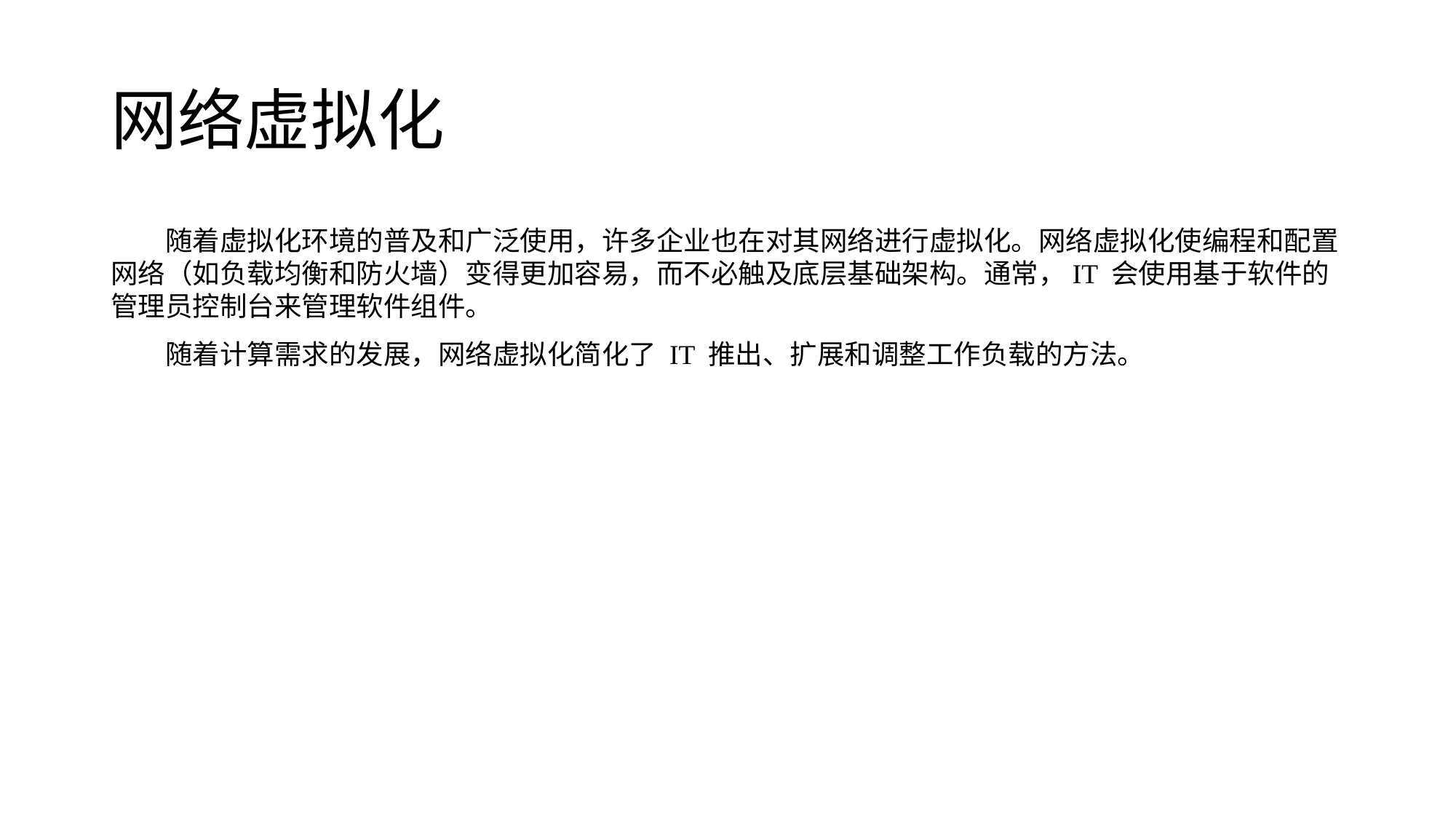

# 网络虚拟化
随着虚拟化环境的普及和广泛使用，许多企业也在对其网络进行虚拟化。网络虚拟化使编程和配置网络（如负载均衡和防火墙）变得更加容易，而不必触及底层基础架构。通常，IT 会使用基于软件的管理员控制台来管理软件组件。
随着计算需求的发展，网络虚拟化简化了 IT 推出、扩展和调整工作负载的方法。